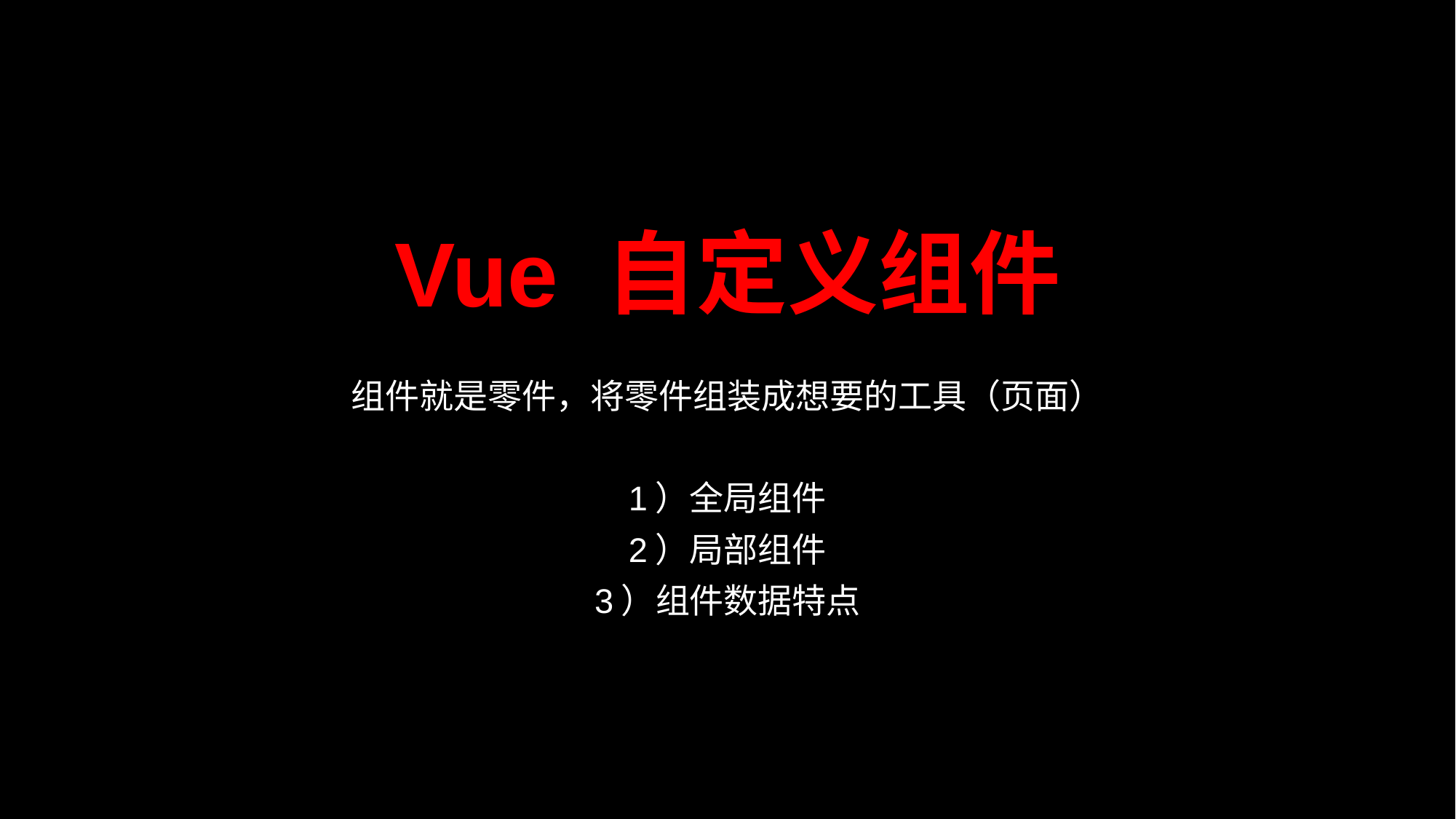

# Vue 自定义组件
组件就是零件，将零件组装成想要的工具（页面）

1）全局组件
2）局部组件
3）组件数据特点